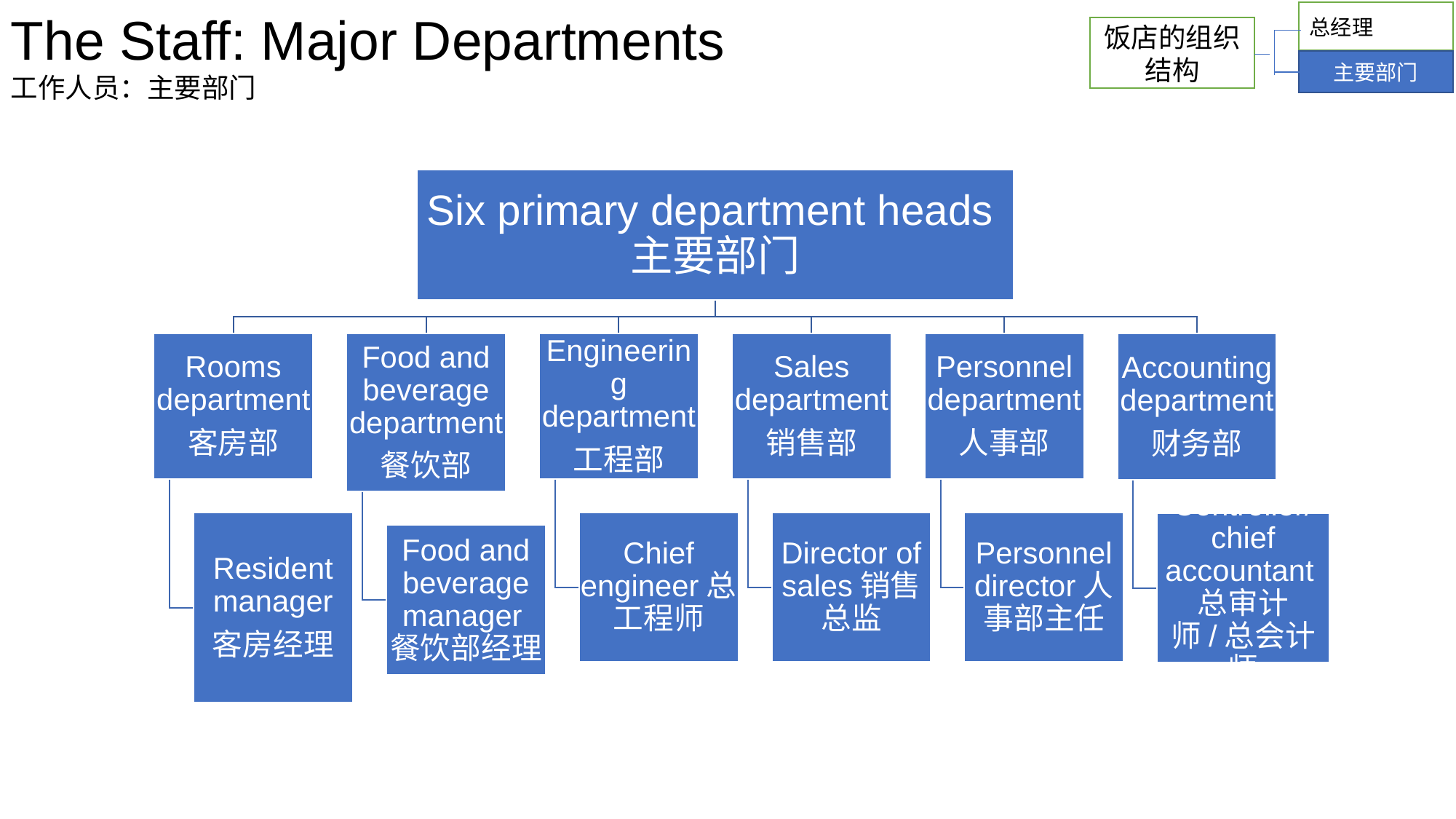

The Staff: Major Departments
工作人员：主要部门
总经理
饭店的组织结构
主要部门
Six primary department heads主要部门
Rooms department
客房部
Resident manager
客房经理
Food and beverage department
餐饮部
Food and beverage manager餐饮部经理
Engineering department
工程部
Chief engineer总工程师
Sales department
销售部
Director of sales销售总监
Personnel department
人事部
Personnel director人事部主任
Accounting department
财务部
Controller/chief accountant总审计师/总会计师